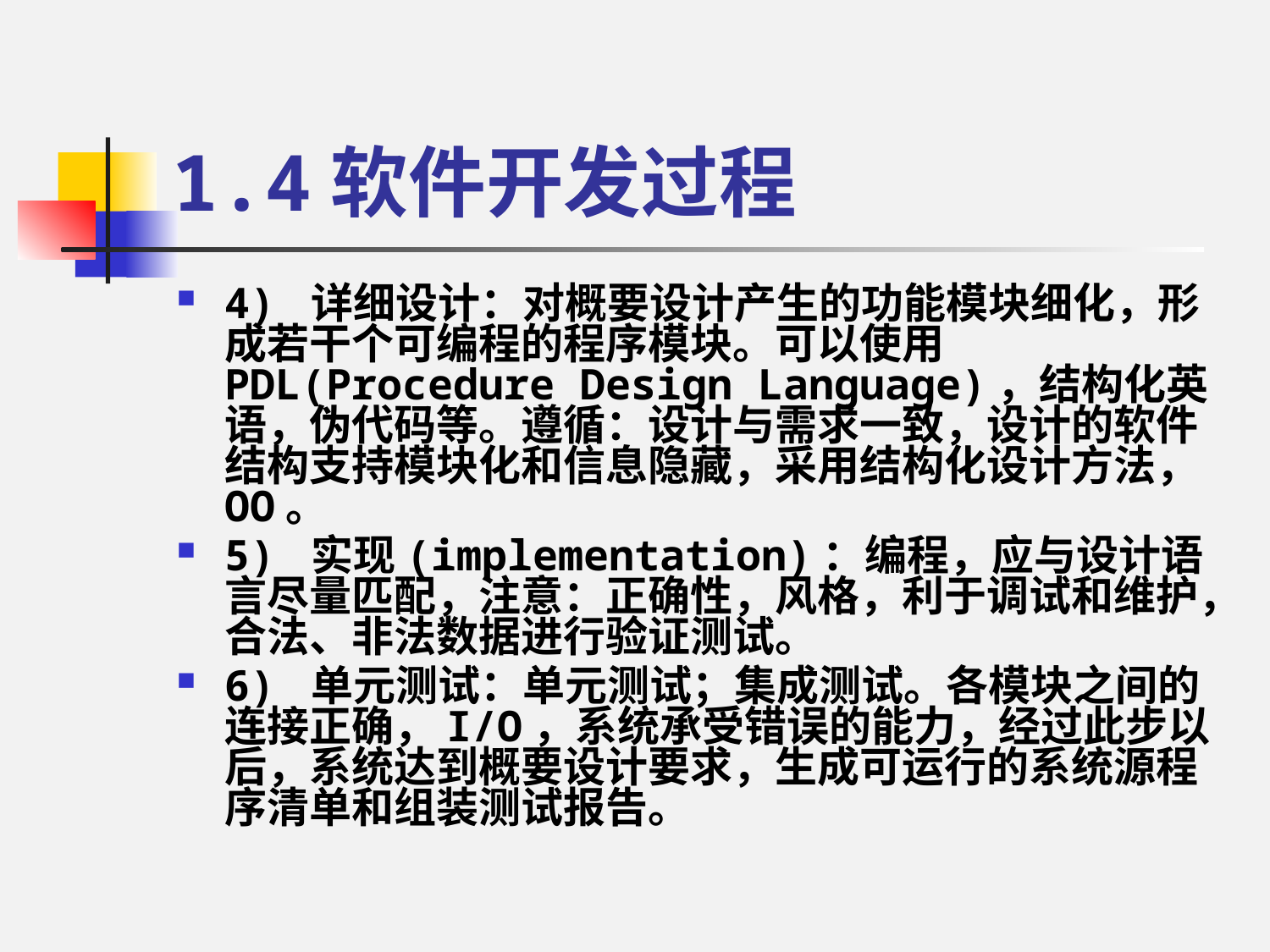

# 1.4软件开发过程
4) 详细设计：对概要设计产生的功能模块细化，形成若干个可编程的程序模块。可以使用PDL(Procedure Design Language)，结构化英语，伪代码等。遵循：设计与需求一致，设计的软件结构支持模块化和信息隐藏，采用结构化设计方法，OO。
5) 实现(implementation)：编程，应与设计语言尽量匹配，注意：正确性，风格，利于调试和维护，合法、非法数据进行验证测试。
6) 单元测试：单元测试；集成测试。各模块之间的连接正确，I/O，系统承受错误的能力，经过此步以后，系统达到概要设计要求，生成可运行的系统源程序清单和组装测试报告。
18